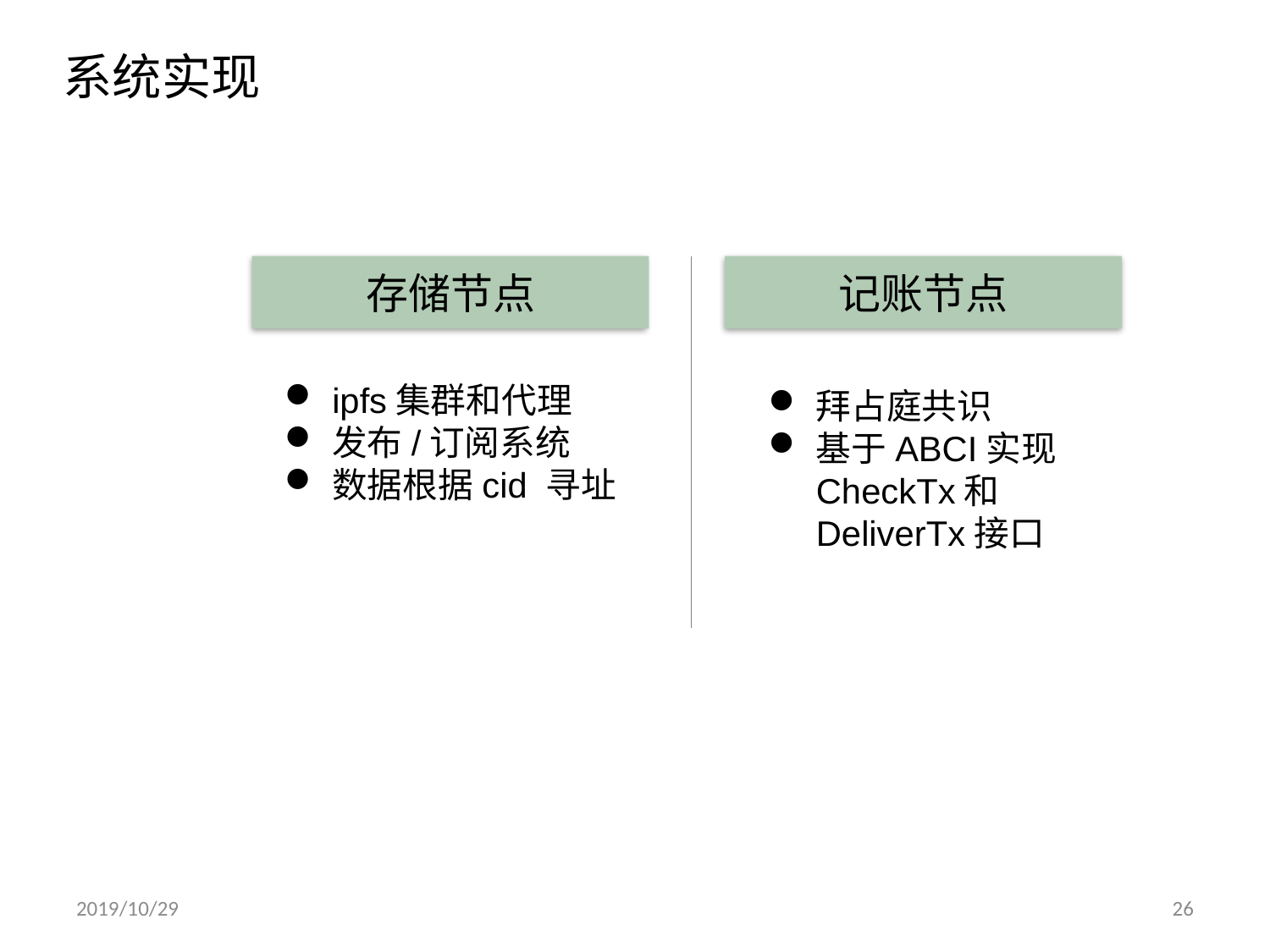

系统实现
存储节点
记账节点
点击添加文本
ipfs集群和代理
发布/订阅系统
数据根据cid 寻址
拜占庭共识
基于ABCI实现CheckTx和DeliverTx接口
点击添加文本
点击添加文本
点击添加文本
2019/10/29
26